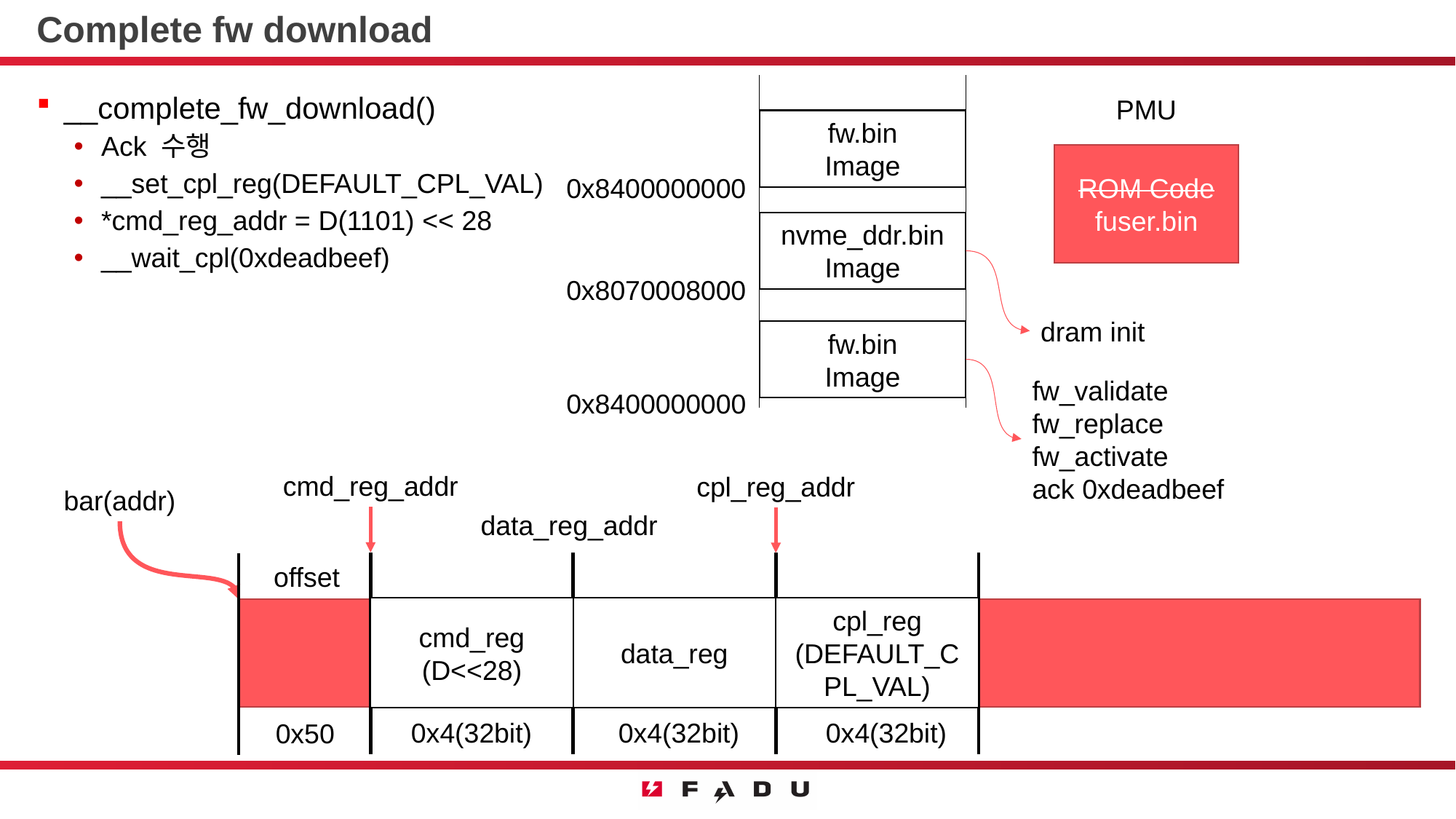

# Complete fw download
__complete_fw_download()
Ack 수행
__set_cpl_reg(DEFAULT_CPL_VAL)
*cmd_reg_addr = D(1101) << 28
__wait_cpl(0xdeadbeef)

PMU
fw.bin
Image
ROM Code
fuser.bin
0x8400000000
nvme_ddr.bin
Image
0x8070008000
dram init
fw.bin
Image
fw_validate
fw_replace
fw_activate
ack 0xdeadbeef
0x8400000000
cmd_reg_addr
cpl_reg_addr
bar(addr)
data_reg_addr
offset
cmd_reg
(D<<28)
data_reg
cpl_reg
(DEFAULT_CPL_VAL)

0x4(32bit)
0x4(32bit)
0x4(32bit)
0x50